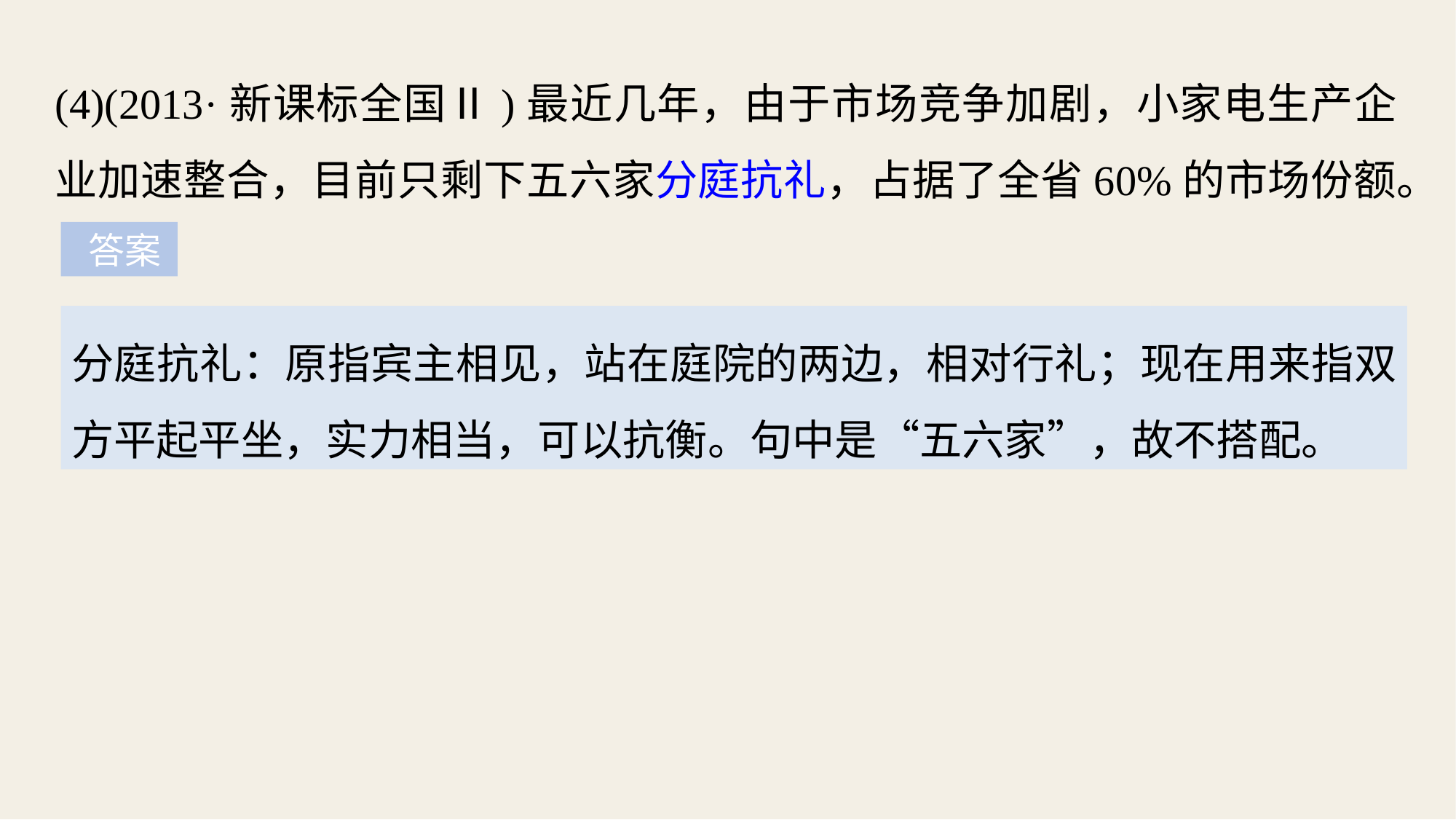

(4)(2013·新课标全国Ⅱ)最近几年，由于市场竞争加剧，小家电生产企业加速整合，目前只剩下五六家分庭抗礼，占据了全省60%的市场份额。
 答案
分庭抗礼：原指宾主相见，站在庭院的两边，相对行礼；现在用来指双方平起平坐，实力相当，可以抗衡。句中是“五六家”，故不搭配。